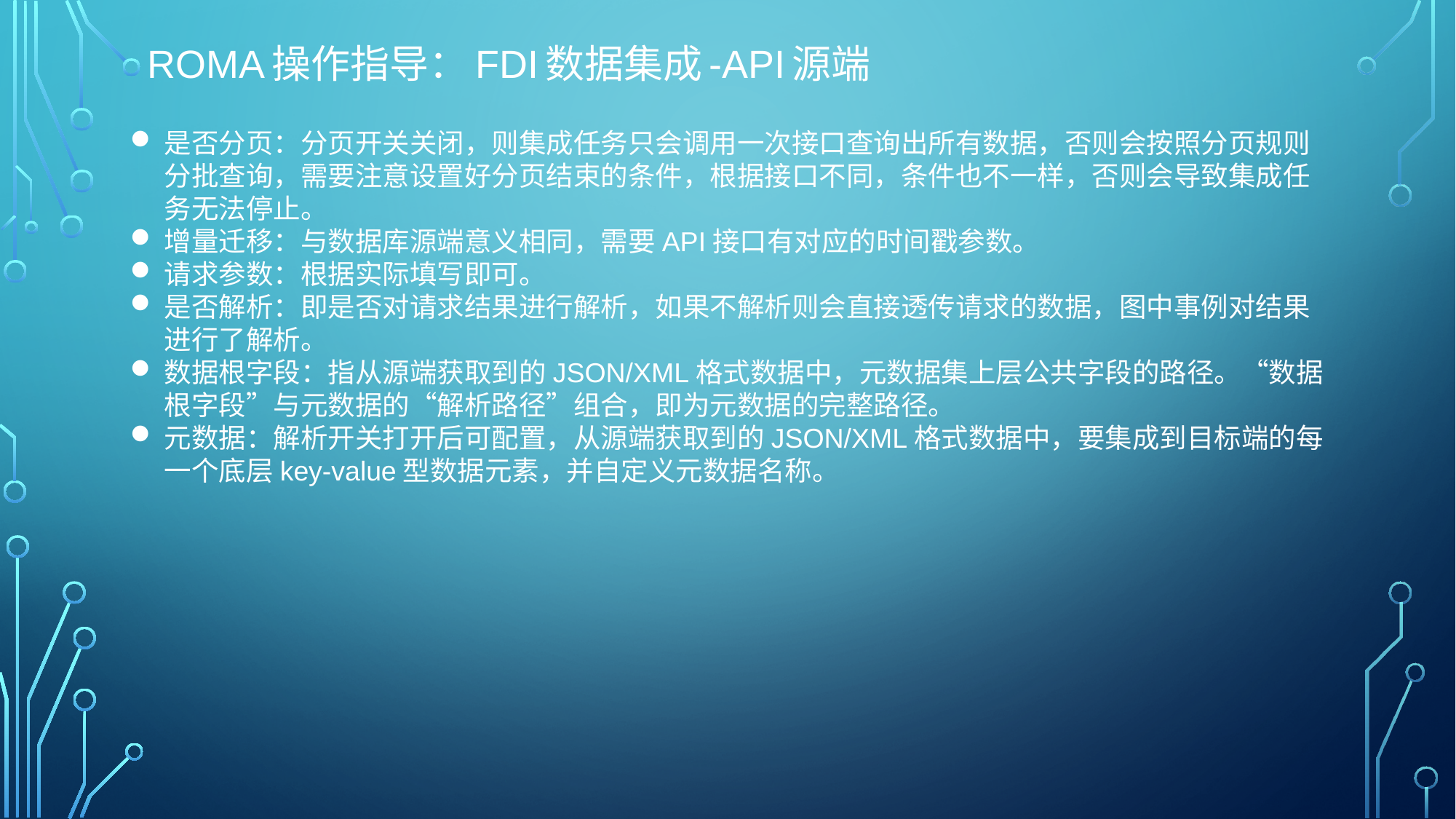

# ROMA操作指导：FDI数据集成-API源端
是否分页：分页开关关闭，则集成任务只会调用一次接口查询出所有数据，否则会按照分页规则分批查询，需要注意设置好分页结束的条件，根据接口不同，条件也不一样，否则会导致集成任务无法停止。
增量迁移：与数据库源端意义相同，需要API接口有对应的时间戳参数。
请求参数：根据实际填写即可。
是否解析：即是否对请求结果进行解析，如果不解析则会直接透传请求的数据，图中事例对结果进行了解析。
数据根字段：指从源端获取到的JSON/XML格式数据中，元数据集上层公共字段的路径。“数据根字段”与元数据的“解析路径”组合，即为元数据的完整路径。
元数据：解析开关打开后可配置，从源端获取到的JSON/XML格式数据中，要集成到目标端的每一个底层key-value型数据元素，并自定义元数据名称。